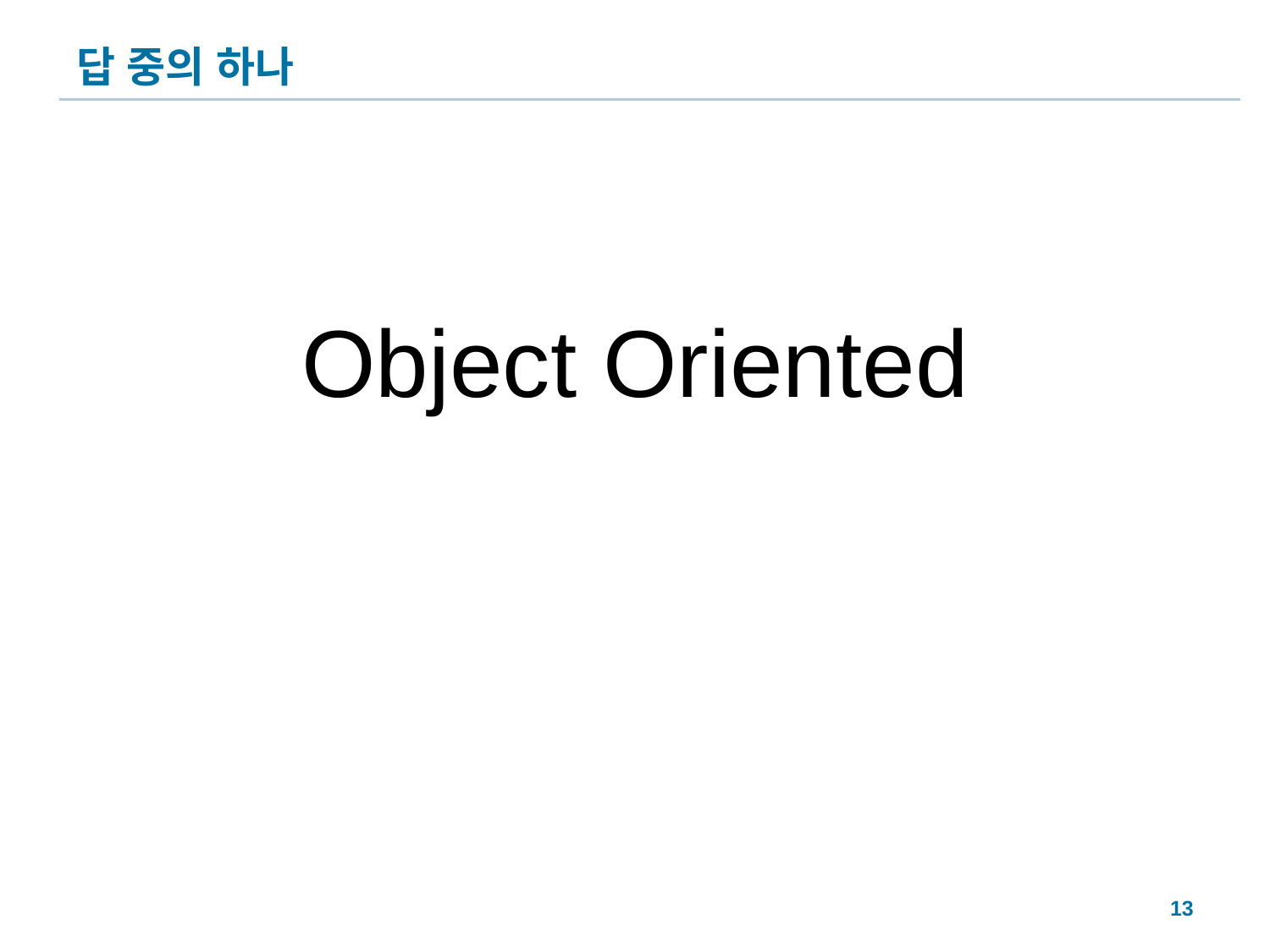

# 답 중의 하나
Object Oriented
13